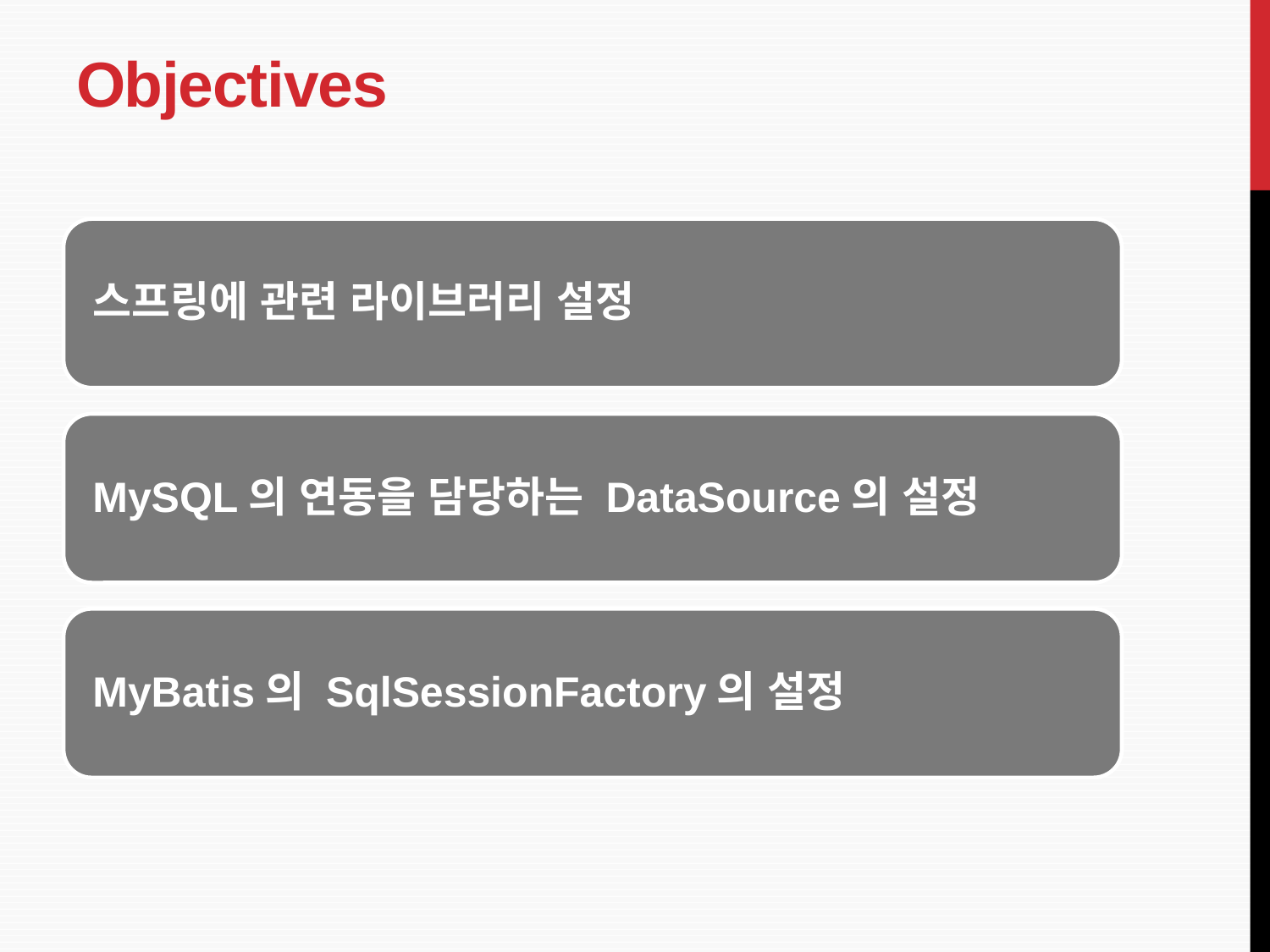

# Objectives
스프링에 관련 라이브러리 설정
MySQL의 연동을 담당하는 DataSource의 설정
MyBatis의 SqlSessionFactory의 설정